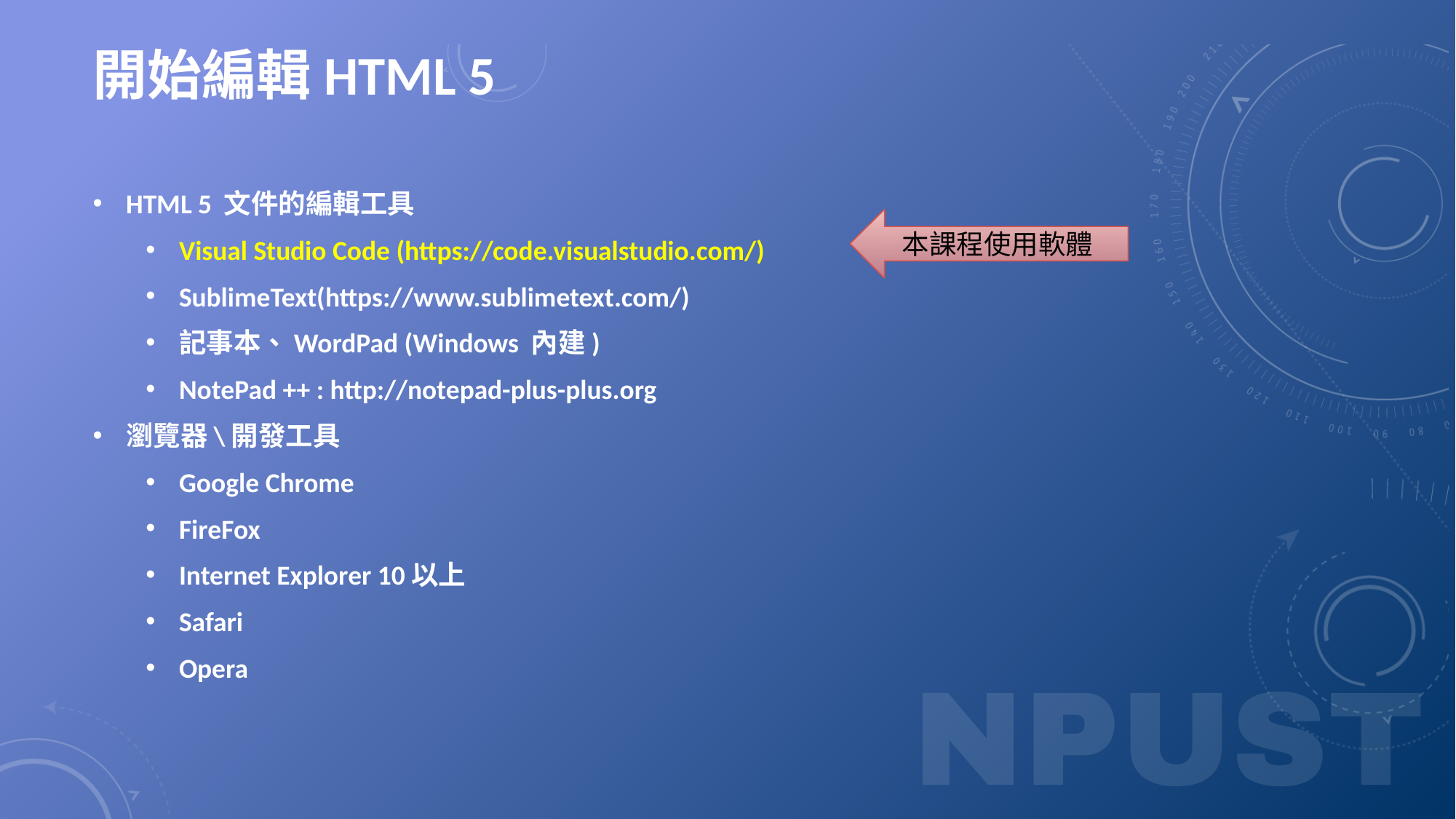

# 開始編輯HTML 5
HTML 5 文件的編輯工具
Visual Studio Code (https://code.visualstudio.com/)
SublimeText(https://www.sublimetext.com/)
記事本、WordPad (Windows 內建)
NotePad ++ : http://notepad-plus-plus.org
瀏覽器\開發工具
Google Chrome
FireFox
Internet Explorer 10以上
Safari
Opera
本課程使用軟體

20